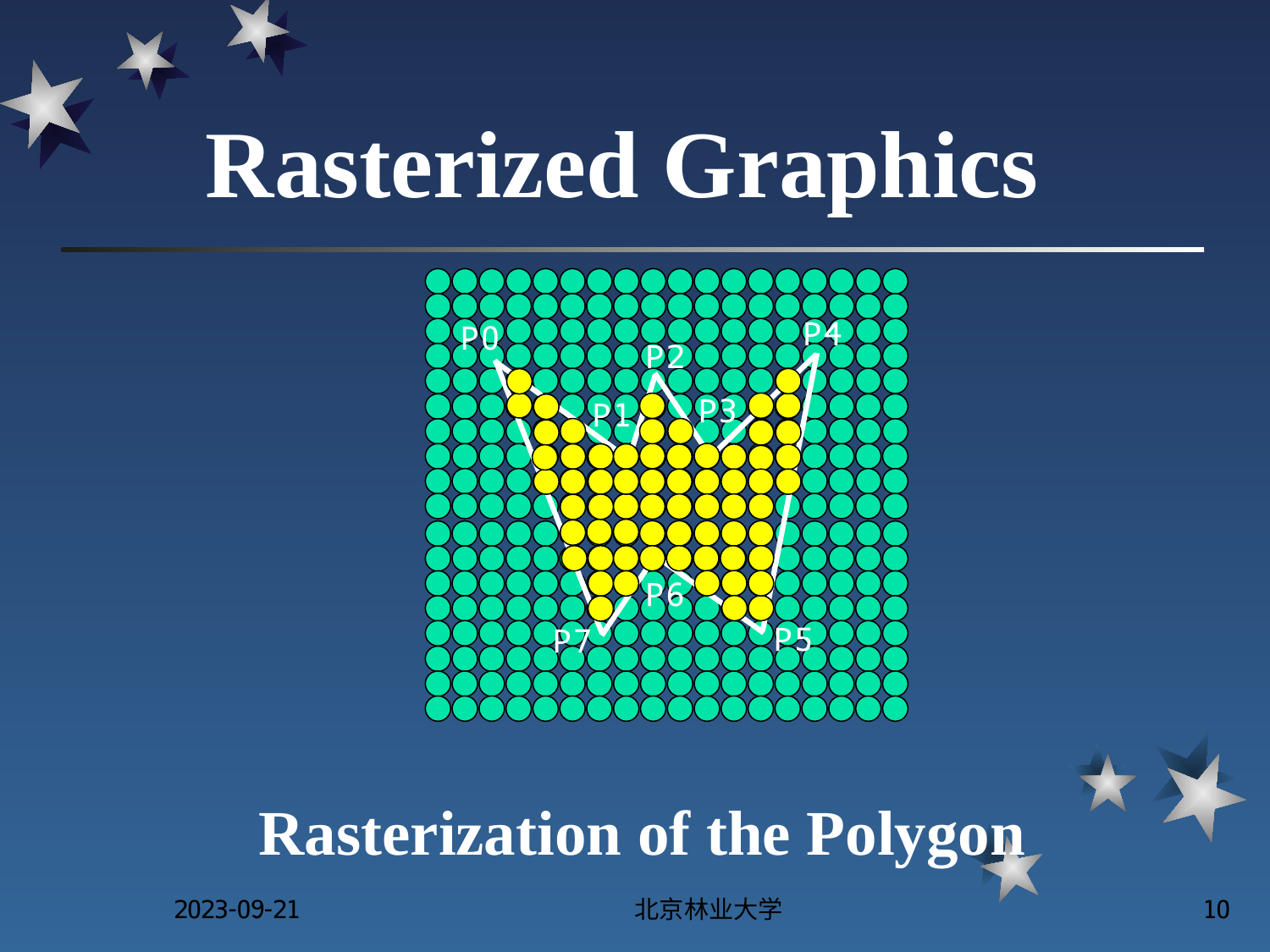

# Rasterized Graphics

P4
P0
P2

P3
P1
P6
P5
P7
Rasterization of the Polygon
2023-09-21
北京林业大学
10